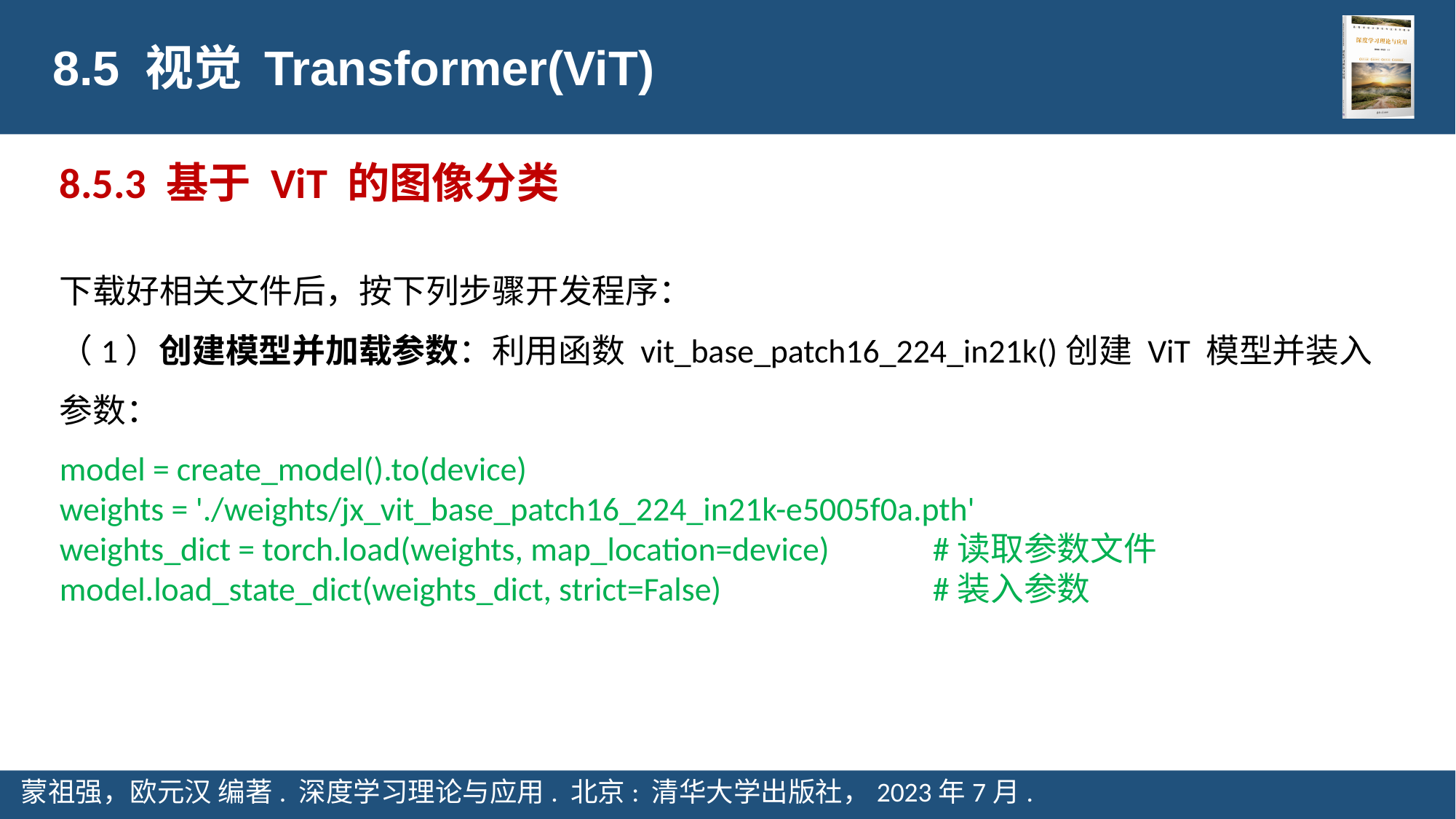

8.5 视觉 Transformer(ViT)
8.5.3 基于 ViT 的图像分类
下载好相关文件后，按下列步骤开发程序：
（1）创建模型并加载参数：利用函数 vit_base_patch16_224_in21k()创建 ViT 模型并装入参数：
model = create_model().to(device)
weights = './weights/jx_vit_base_patch16_224_in21k-e5005f0a.pth'
weights_dict = torch.load(weights, map_location=device) 	#读取参数文件
model.load_state_dict(weights_dict, strict=False) 		#装入参数